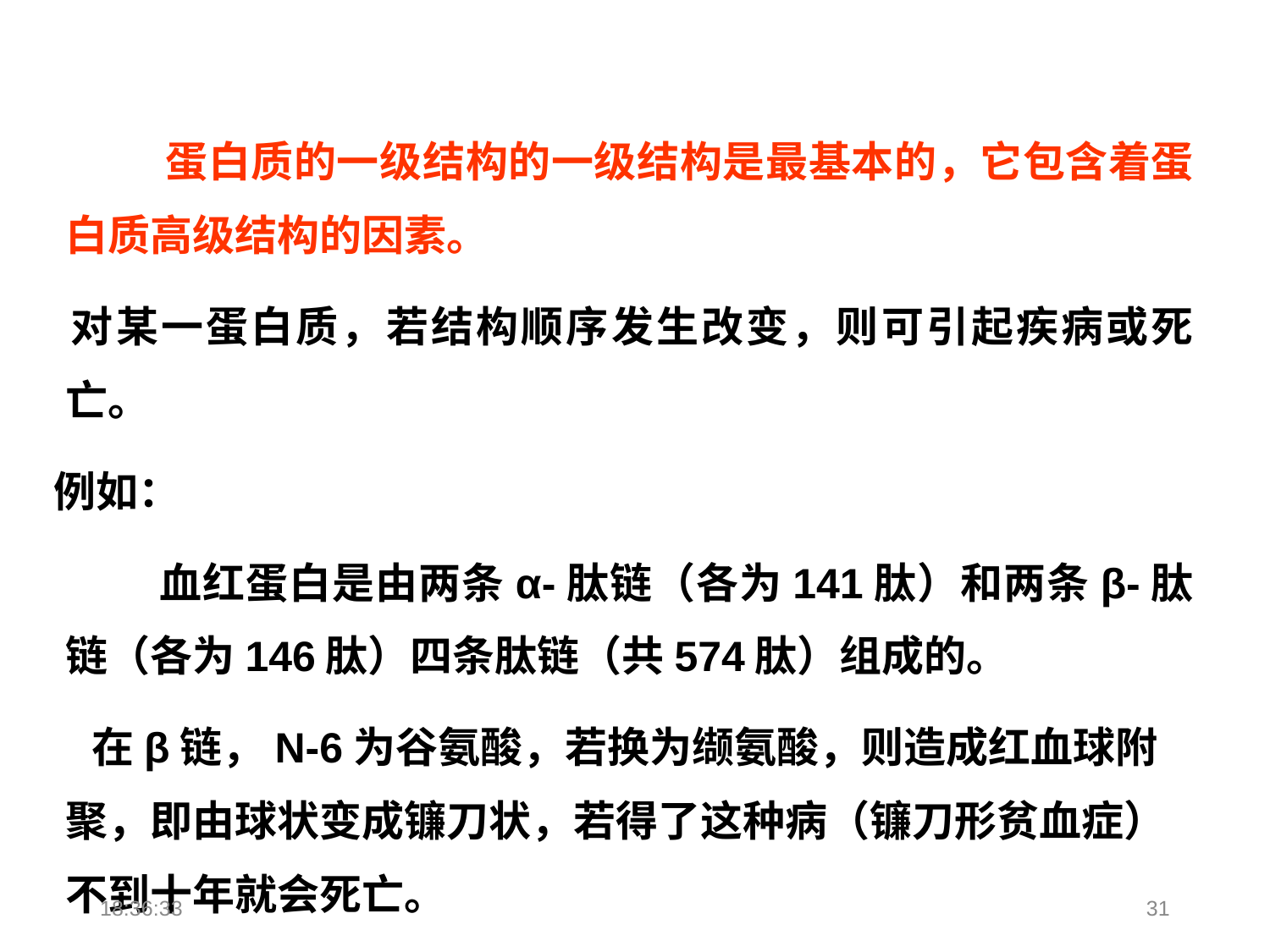

蛋白质的一级结构的一级结构是最基本的，它包含着蛋白质高级结构的因素。
  对某一蛋白质，若结构顺序发生改变，则可引起疾病或死亡。
 例如：
           血红蛋白是由两条α-肽链（各为141肽）和两条β-肽链（各为146肽）四条肽链（共574肽）组成的。
     在β链，N-6为谷氨酸，若换为缬氨酸，则造成红血球附聚，即由球状变成镰刀状，若得了这种病（镰刀形贫血症）不到十年就会死亡。
18:36:33
31